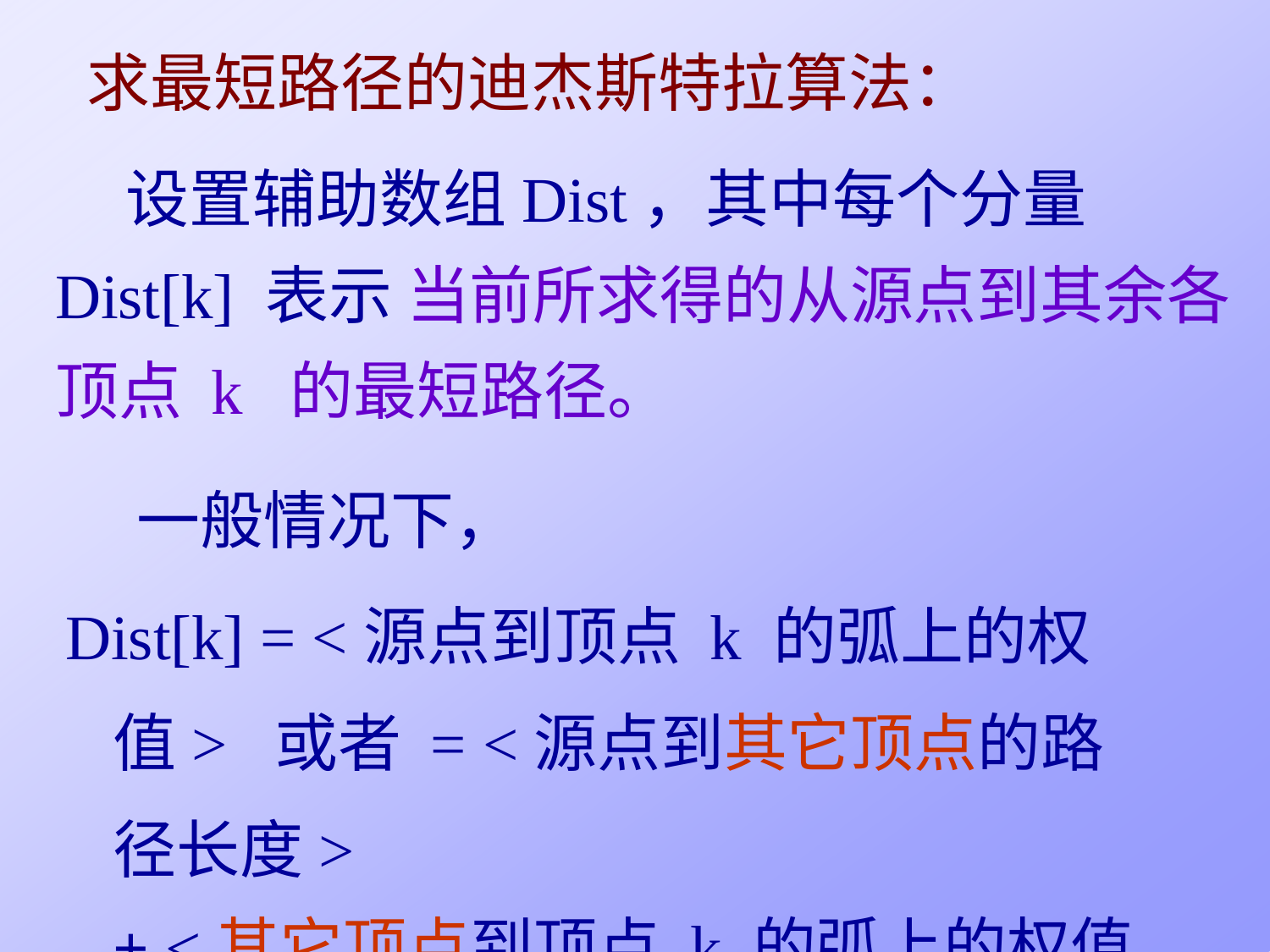

求最短路径的迪杰斯特拉算法：
设置辅助数组Dist，其中每个分量Dist[k] 表示 当前所求得的从源点到其余各顶点 k  的最短路径。
一般情况下，
Dist[k] = <源点到顶点 k 的弧上的权值>  或者 = <源点到其它顶点的路径长度>
+ <其它顶点到顶点 k 的弧上的权值>。